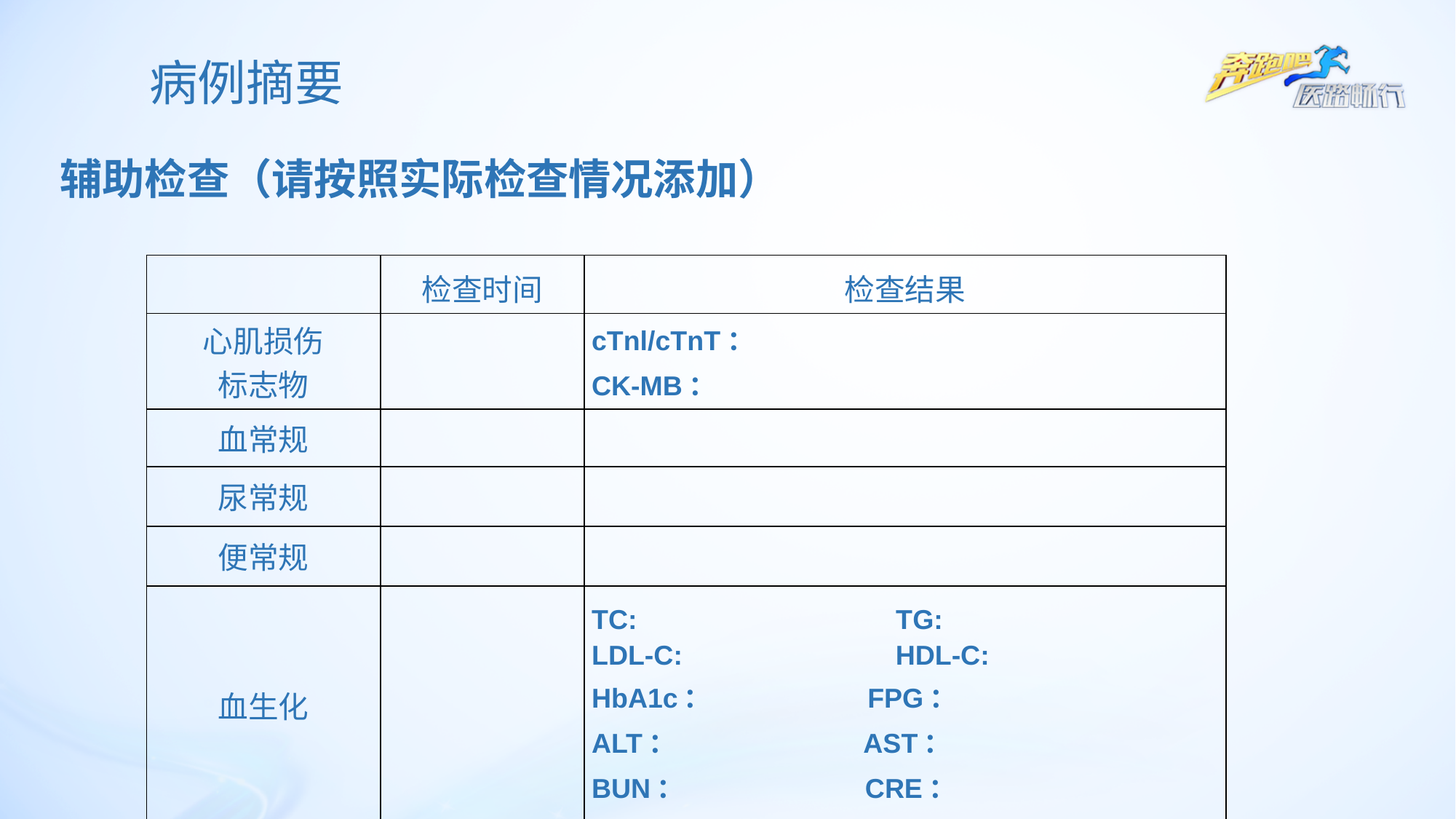

病例摘要
辅助检查（请按照实际检查情况添加）
|  | 检查时间 | 检查结果 |
| --- | --- | --- |
| 心肌损伤 标志物 |  | cTnl/cTnT： CK-MB： |
| 血常规 |  |  |
| 尿常规 |  |  |
| 便常规 |  |  |
| 血生化 |  | TC: TG: LDL-C: HDL-C: HbA1c： FPG： ALT： AST： BUN： CRE： |